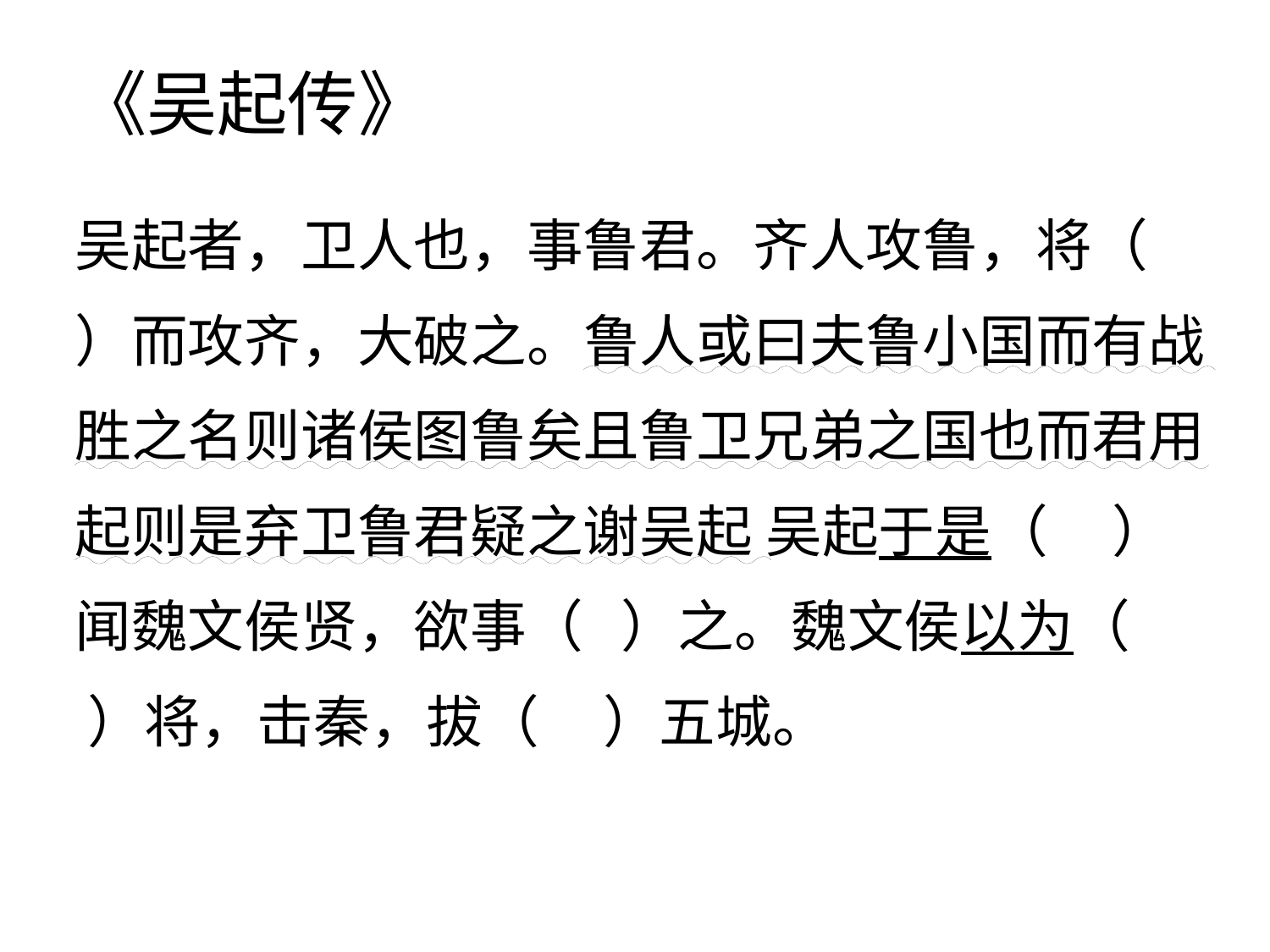

# 《吴起传》
吴起者，卫人也，事鲁君。齐人攻鲁，将（     ）而攻齐，大破之。鲁人或曰夫鲁小国而有战胜之名则诸侯图鲁矣且鲁卫兄弟之国也而君用起则是弃卫鲁君疑之谢吴起 吴起于是（     ）闻魏文侯贤，欲事（   ）之。魏文侯以为（   ）将，击秦，拔（     ）五城。